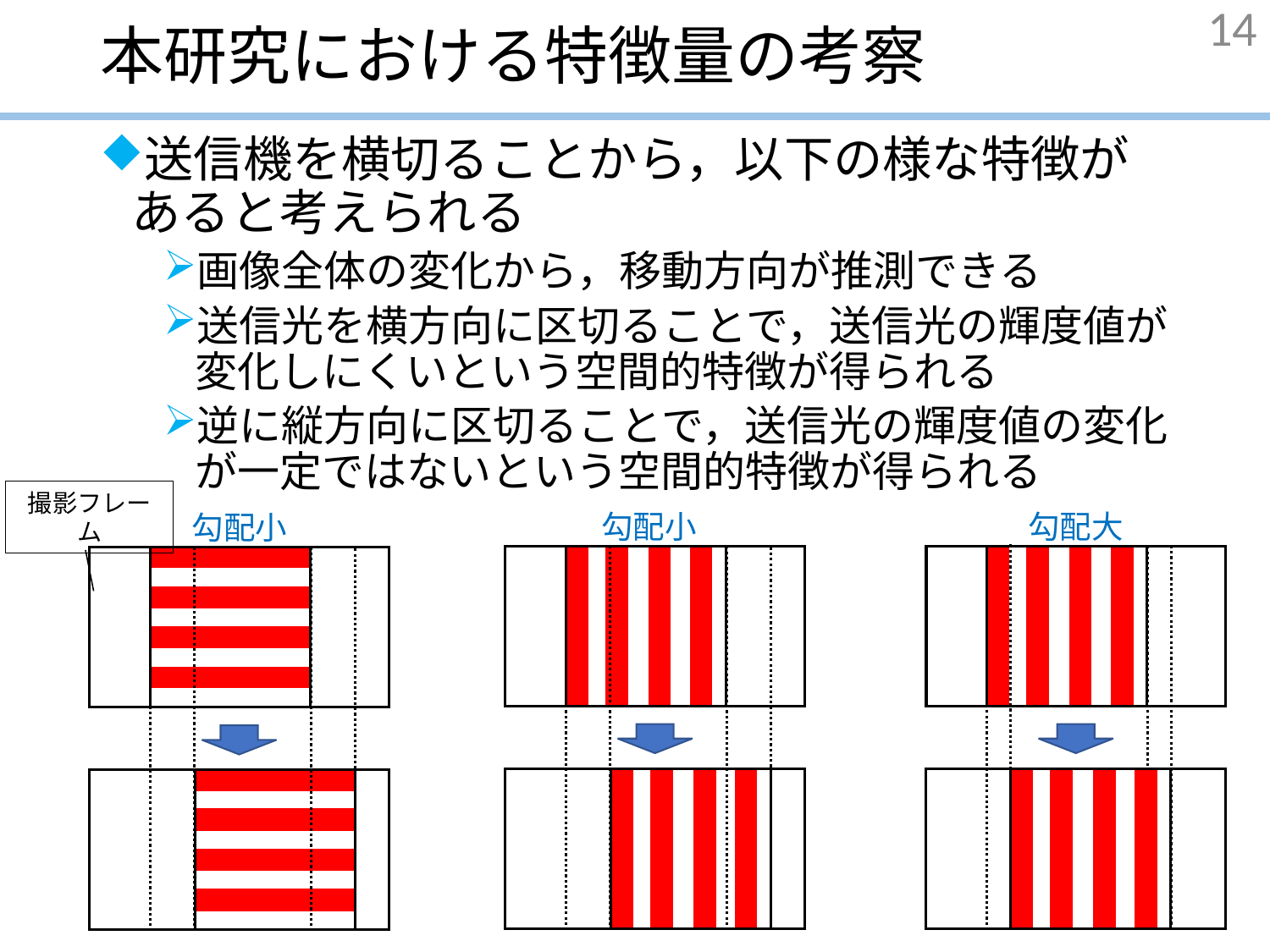

# 本研究における特徴量の考察
14
送信機を横切ることから，以下の様な特徴があると考えられる
画像全体の変化から，移動方向が推測できる
送信光を横方向に区切ることで，送信光の輝度値が変化しにくいという空間的特徴が得られる
逆に縦方向に区切ることで，送信光の輝度値の変化が一定ではないという空間的特徴が得られる
撮影フレーム
勾配小
勾配大
勾配小